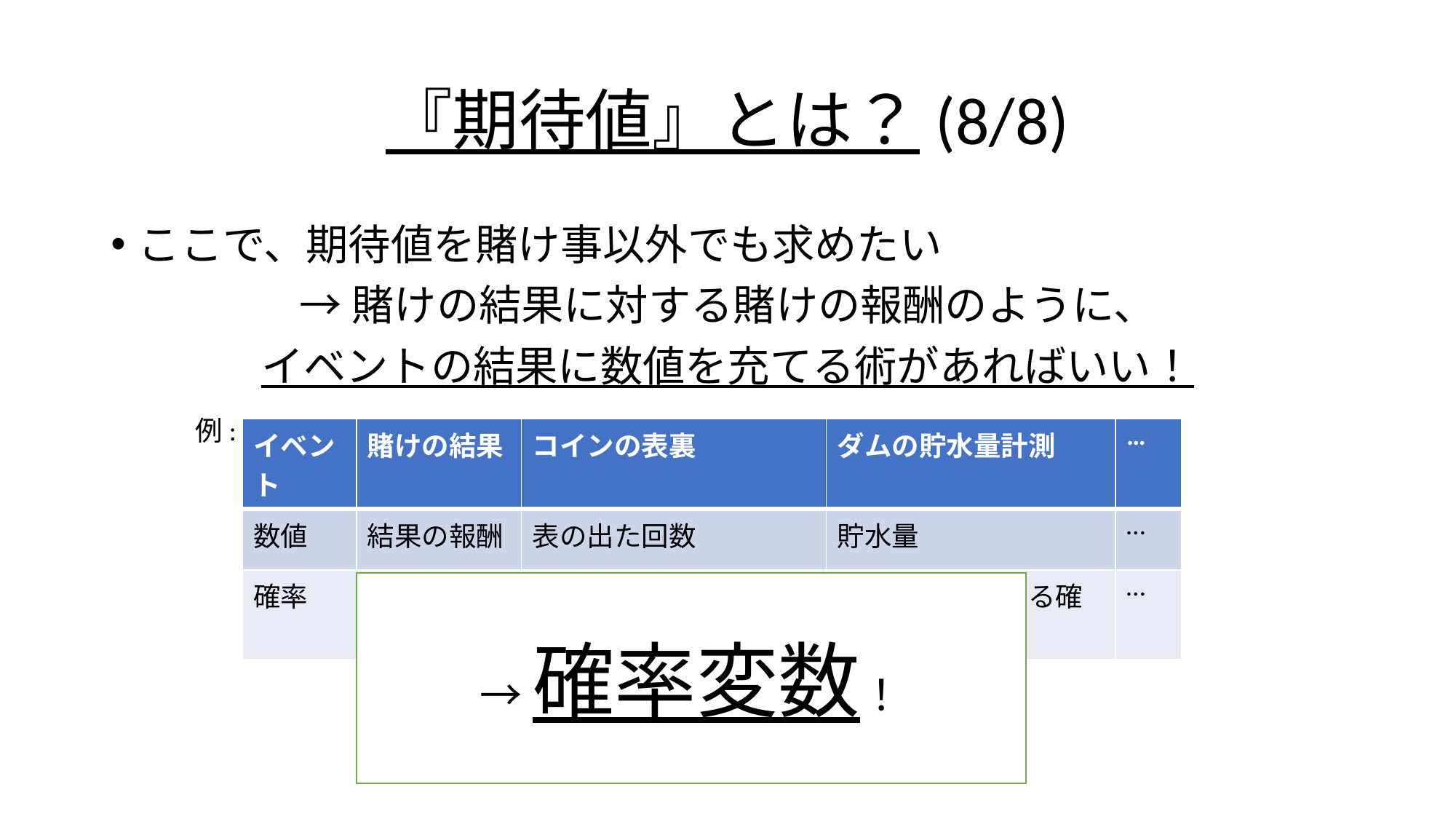

# 『期待値』とは？(8/8)
ここで、期待値を賭け事以外でも求めたい
→賭けの結果に対する賭けの報酬のように、
イベントの結果に数値を充てる術があればいい！

例:
| イベント | 賭けの結果 | コインの表裏 | ダムの貯水量計測 | … |
| --- | --- | --- | --- | --- |
| 数値 | 結果の報酬 | 表の出た回数 | 貯水量 | … |
| 確率 | 結果の確率 | 表がその回数出る確率 | 貯水量がそうなる確率 | … |
→確率変数！